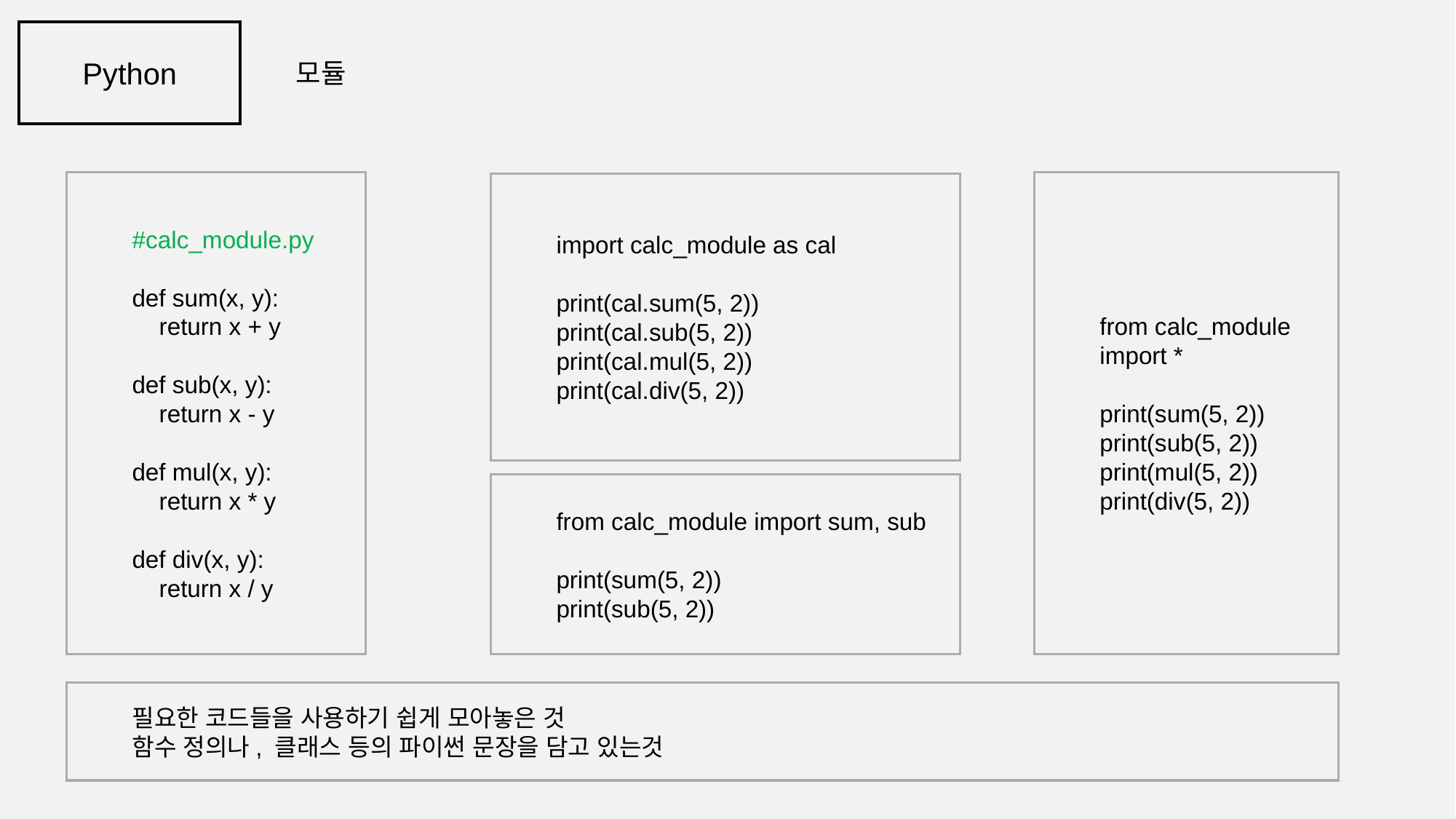

Python
모듈
#calc_module.py

def sum(x, y):
    return x + y

def sub(x, y):
    return x - y

def mul(x, y):
    return x * y

def div(x, y):
    return x / y
from calc_module import *

print(sum(5, 2))
print(sub(5, 2))
print(mul(5, 2))
print(div(5, 2))
import calc_module as cal

print(cal.sum(5, 2))
print(cal.sub(5, 2))
print(cal.mul(5, 2))
print(cal.div(5, 2))
   '"
from calc_module import sum, sub

print(sum(5, 2))
print(sub(5, 2))
필요한 코드들을 사용하기 쉽게 모아놓은 것
함수 정의나, 클래스 등의 파이썬 문장을 담고 있는것